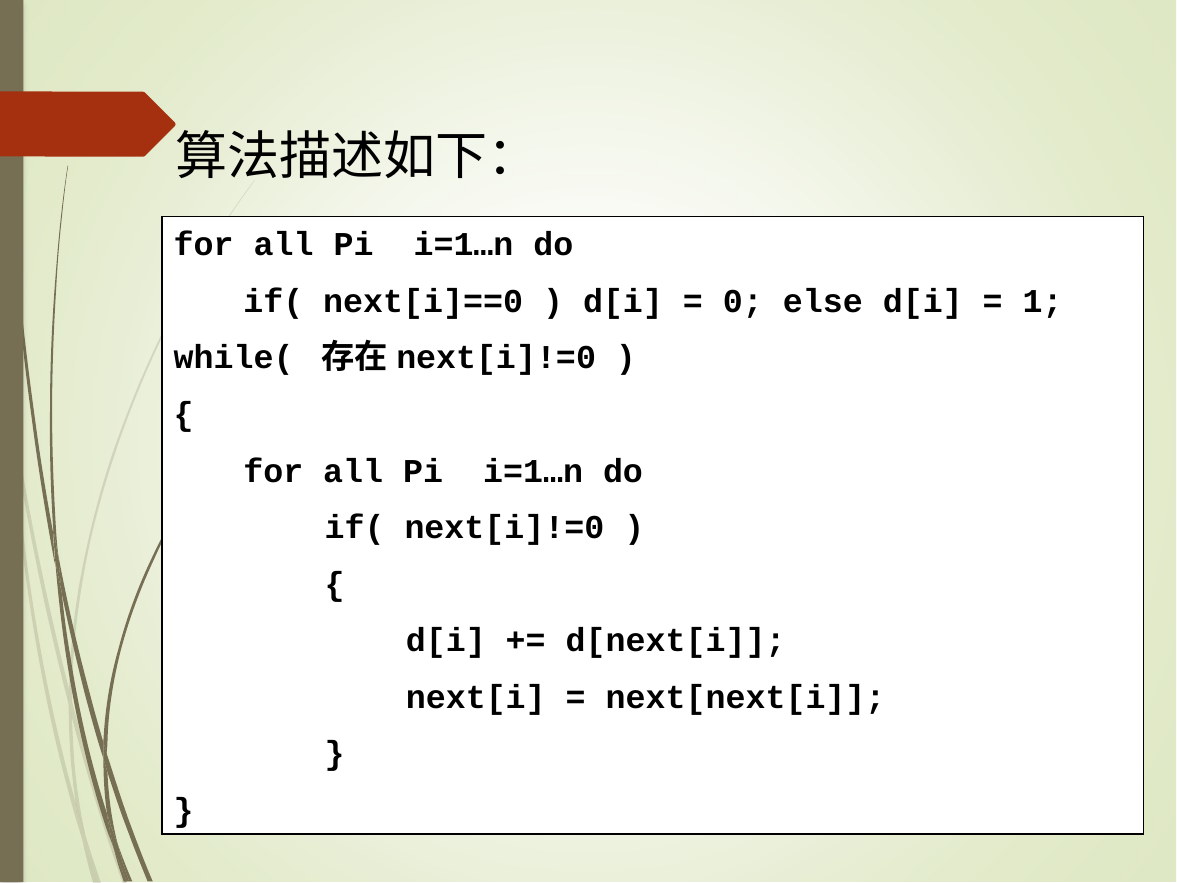

算法描述如下：
for all Pi  i=1…n do
	if( next[i]==0 ) d[i] = 0; else d[i] = 1;
while( 存在next[i]!=0 )
{
	for all Pi  i=1…n do
		if( next[i]!=0 )
		{
			d[i] += d[next[i]];
			next[i] = next[next[i]];
		}
}